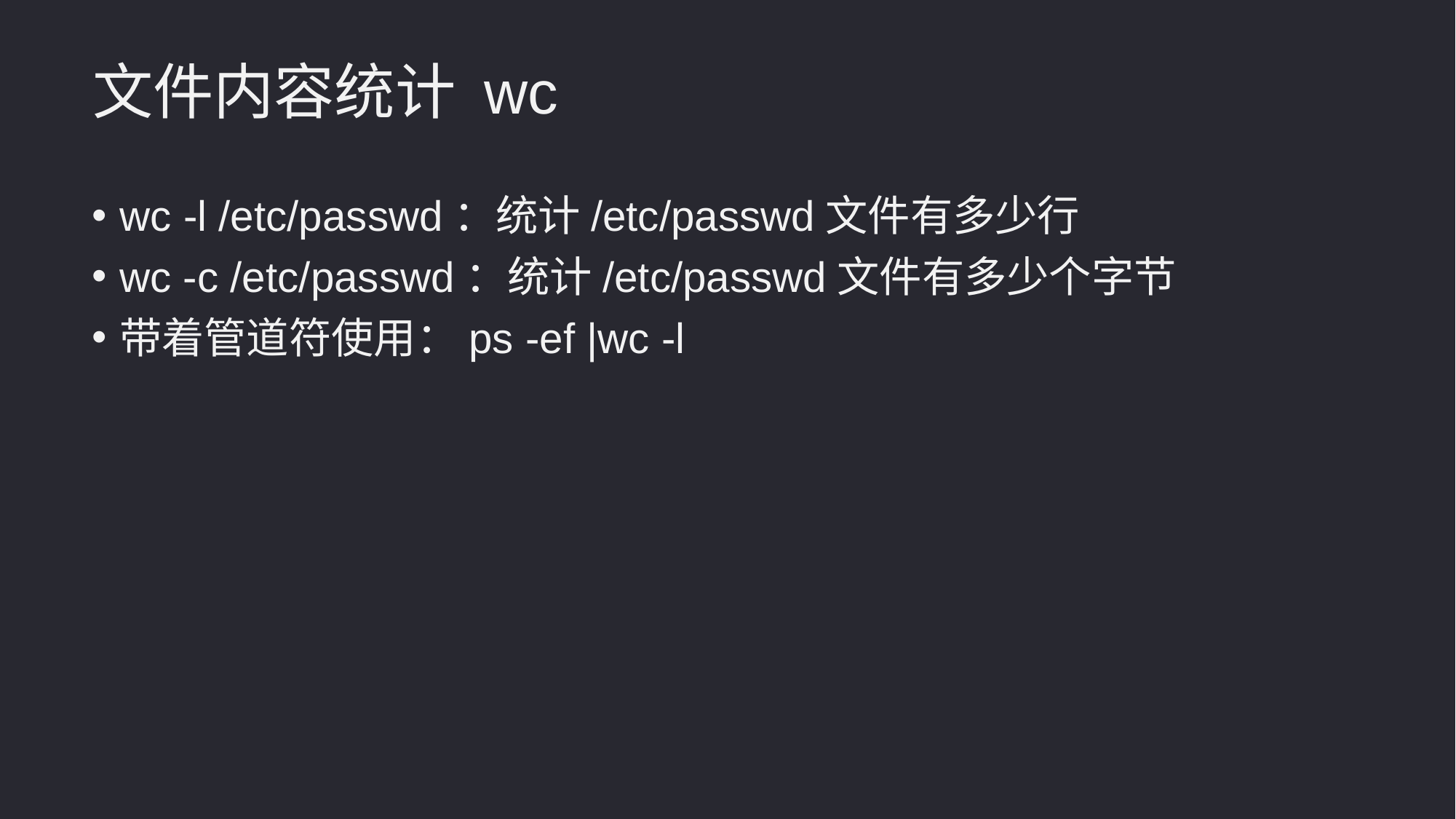

文件内容统计 wc
wc -l /etc/passwd：统计/etc/passwd文件有多少行
wc -c /etc/passwd：统计/etc/passwd文件有多少个字节
带着管道符使用：ps -ef |wc -l